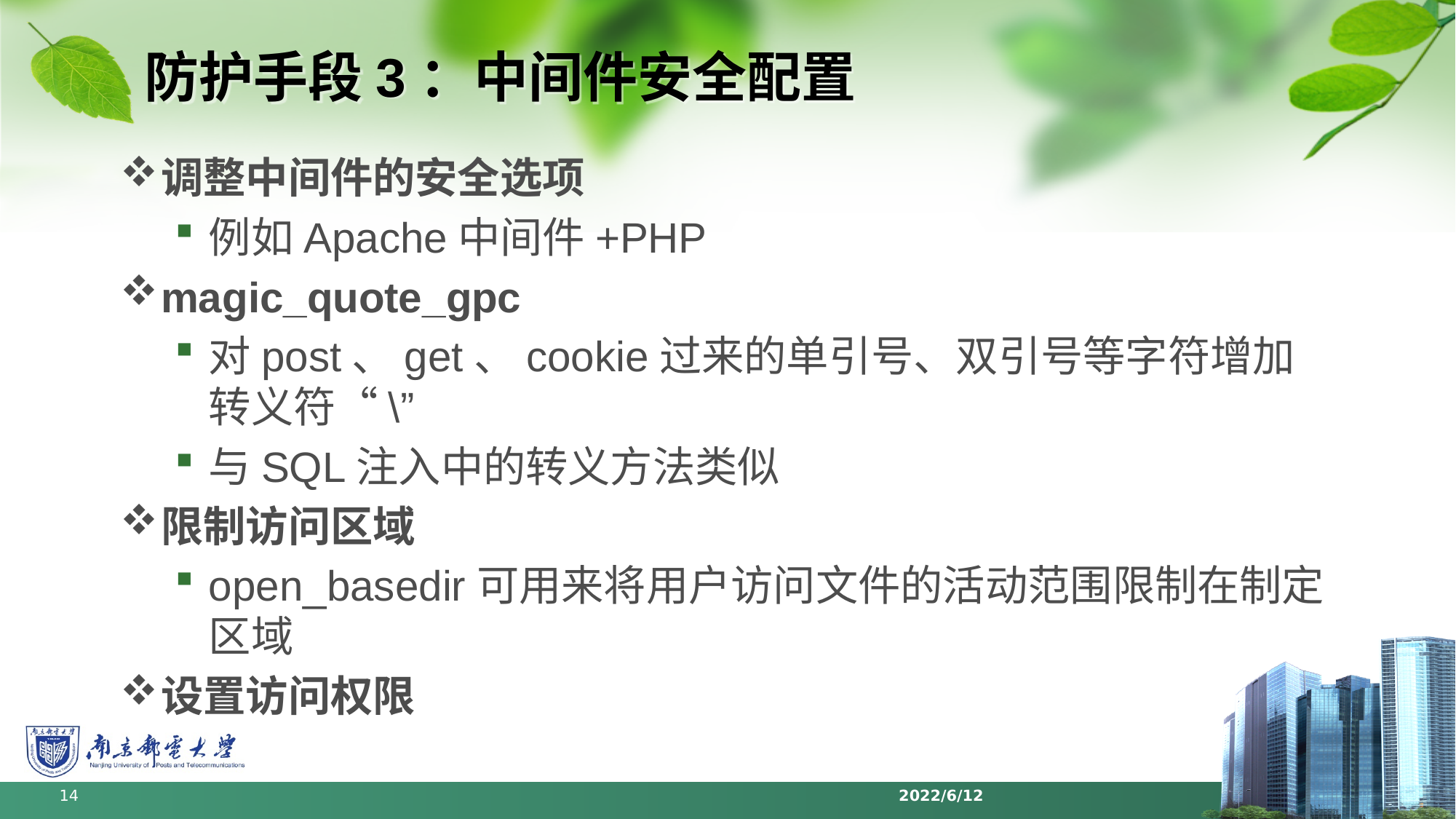

# 防护手段3：中间件安全配置
调整中间件的安全选项
例如Apache中间件+PHP
magic_quote_gpc
对post、get、cookie过来的单引号、双引号等字符增加转义符“\”
与SQL注入中的转义方法类似
限制访问区域
open_basedir可用来将用户访问文件的活动范围限制在制定区域
设置访问权限
14
2022/6/12